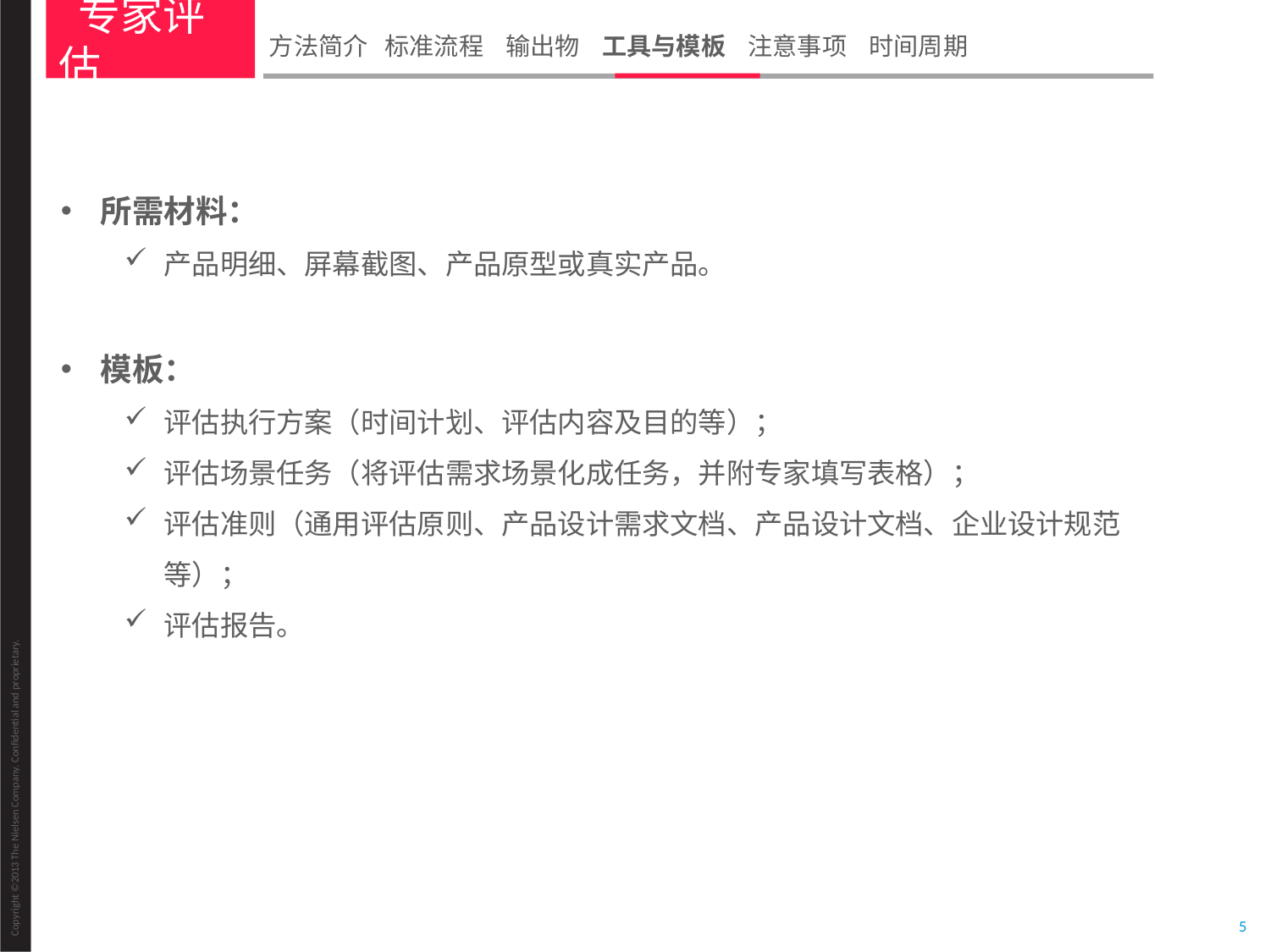

专家评估
方法简介   标准流程    输出物    工具与模板    注意事项    时间周期

所需材料：
产品明细、屏幕截图、产品原型或真实产品。

模板：
评估执行方案（时间计划、评估内容及目的等）；
评估场景任务（将评估需求场景化成任务，并附专家填写表格）；
评估准则（通用评估原则、产品设计需求文档、产品设计文档、企业设计规范等）；
评估报告。